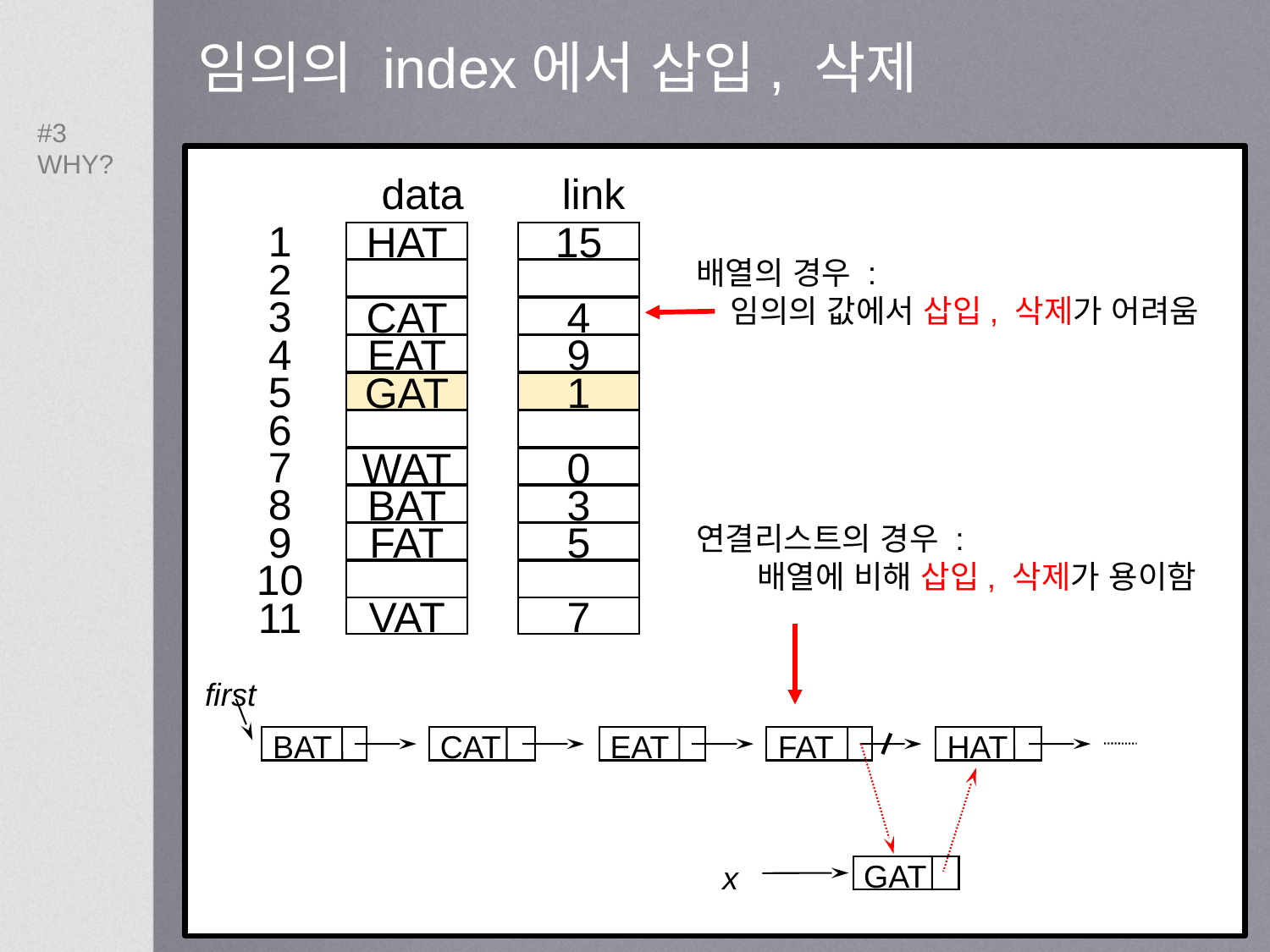

임의의 index에서 삽입, 삭제
#3 WHY?

data
link
1
HAT
15
2

3
4

CAT

4
9

EAT

5
GAT
1
6

7
WAT
0
8
BAT
3
9
FAT
5
10

11
VAT
7
first

BAT
CAT
EAT
FAT
HAT

GAT
x

배열의 경우 :
   임의의 값에서 삽입, 삭제가 어려움
연결리스트의 경우 :
      배열에 비해 삽입, 삭제가 용이함